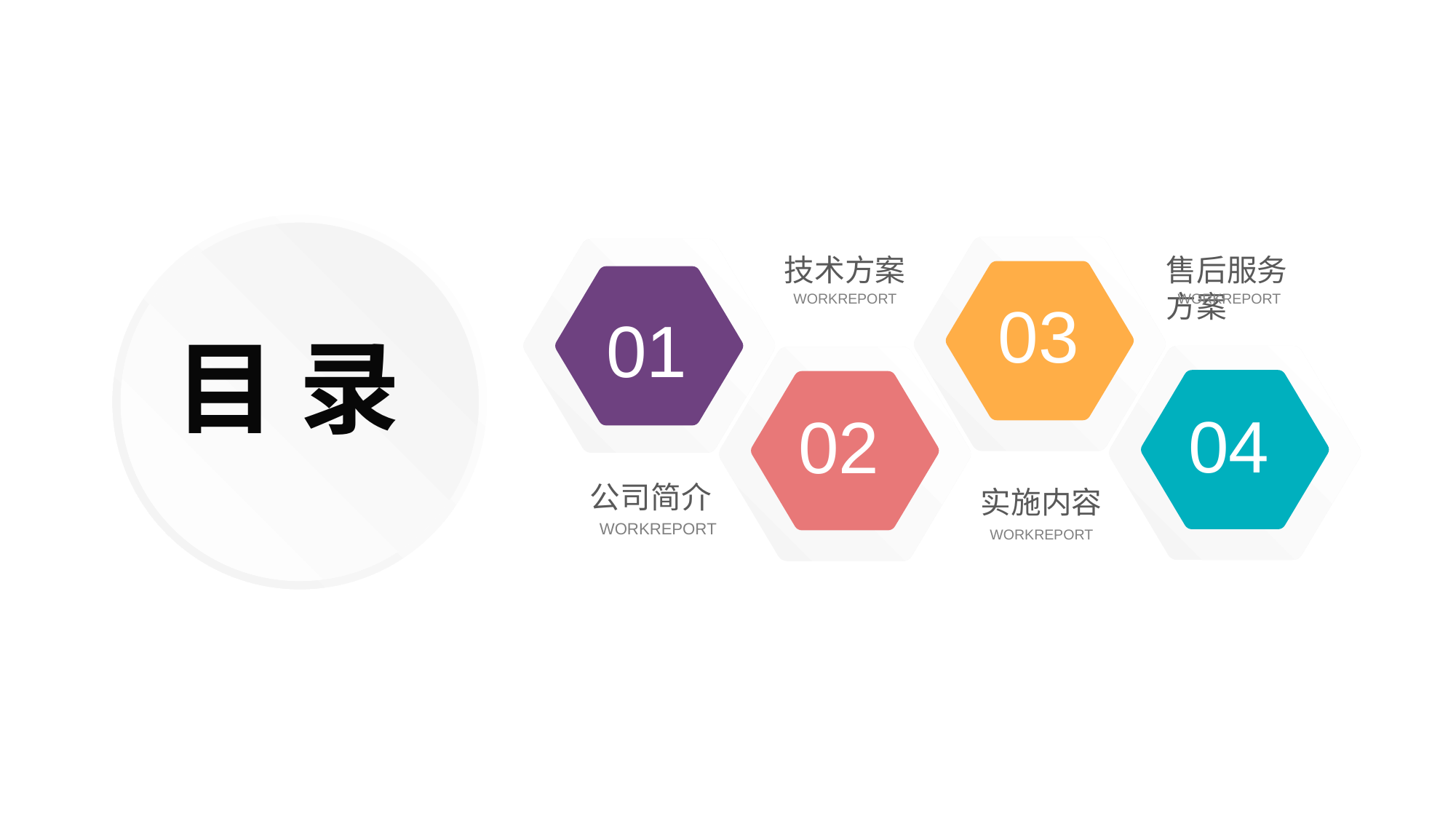

03

01
售后服务方案
WORKREPORT
技术方案
WORKREPORT
目 录

04

02
公司简介
WORKREPORT
实施内容
WORKREPORT